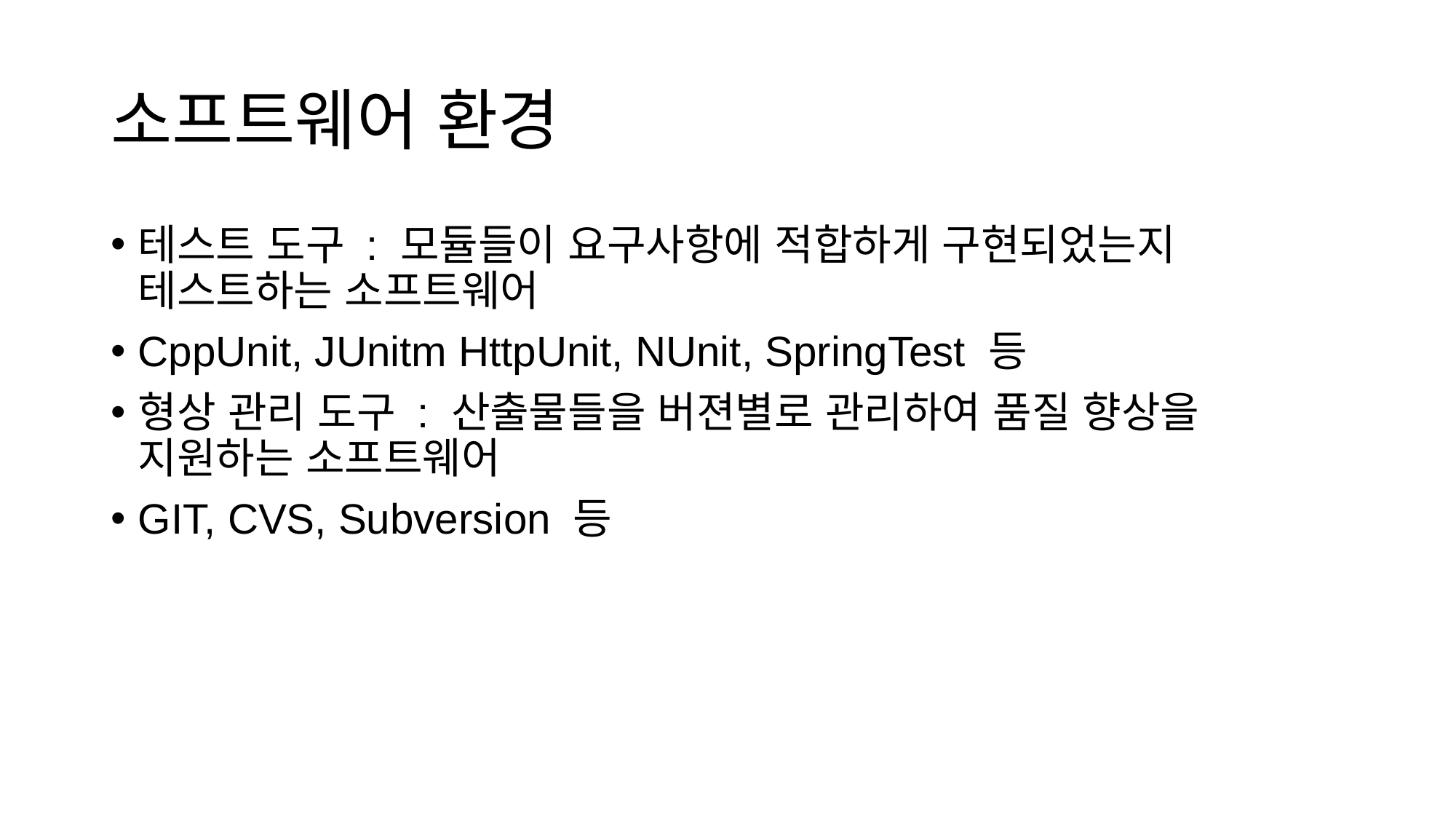

# 소프트웨어 환경
테스트 도구 : 모듈들이 요구사항에 적합하게 구현되었는지 테스트하는 소프트웨어
CppUnit, JUnitm HttpUnit, NUnit, SpringTest 등
형상 관리 도구 : 산출물들을 버젼별로 관리하여 품질 향상을 지원하는 소프트웨어
GIT, CVS, Subversion 등